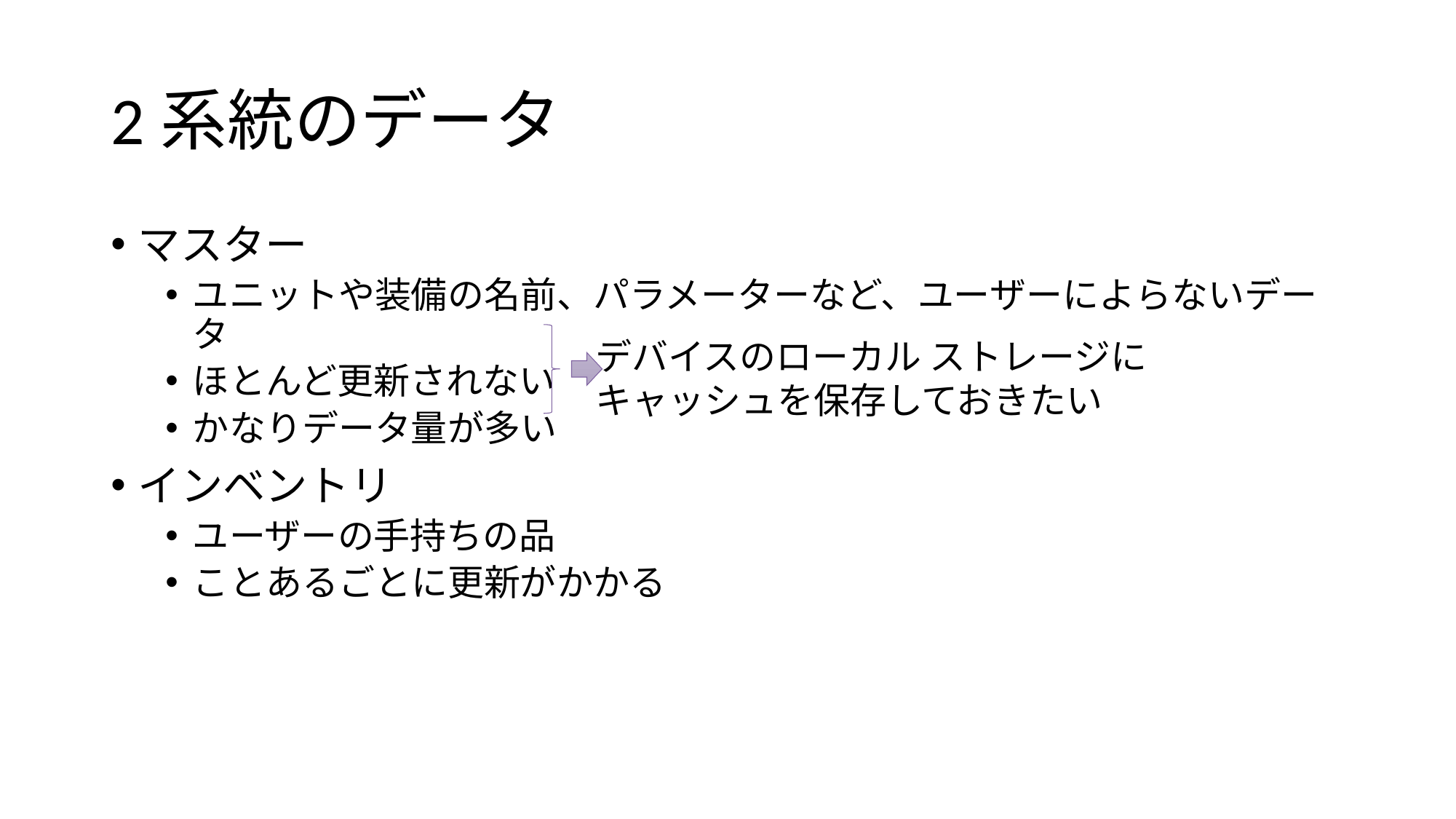

# 2系統のデータ
マスター
ユニットや装備の名前、パラメーターなど、ユーザーによらないデータ
ほとんど更新されない
かなりデータ量が多い
インベントリ
ユーザーの手持ちの品
ことあるごとに更新がかかる

デバイスのローカル ストレージに
キャッシュを保存しておきたい